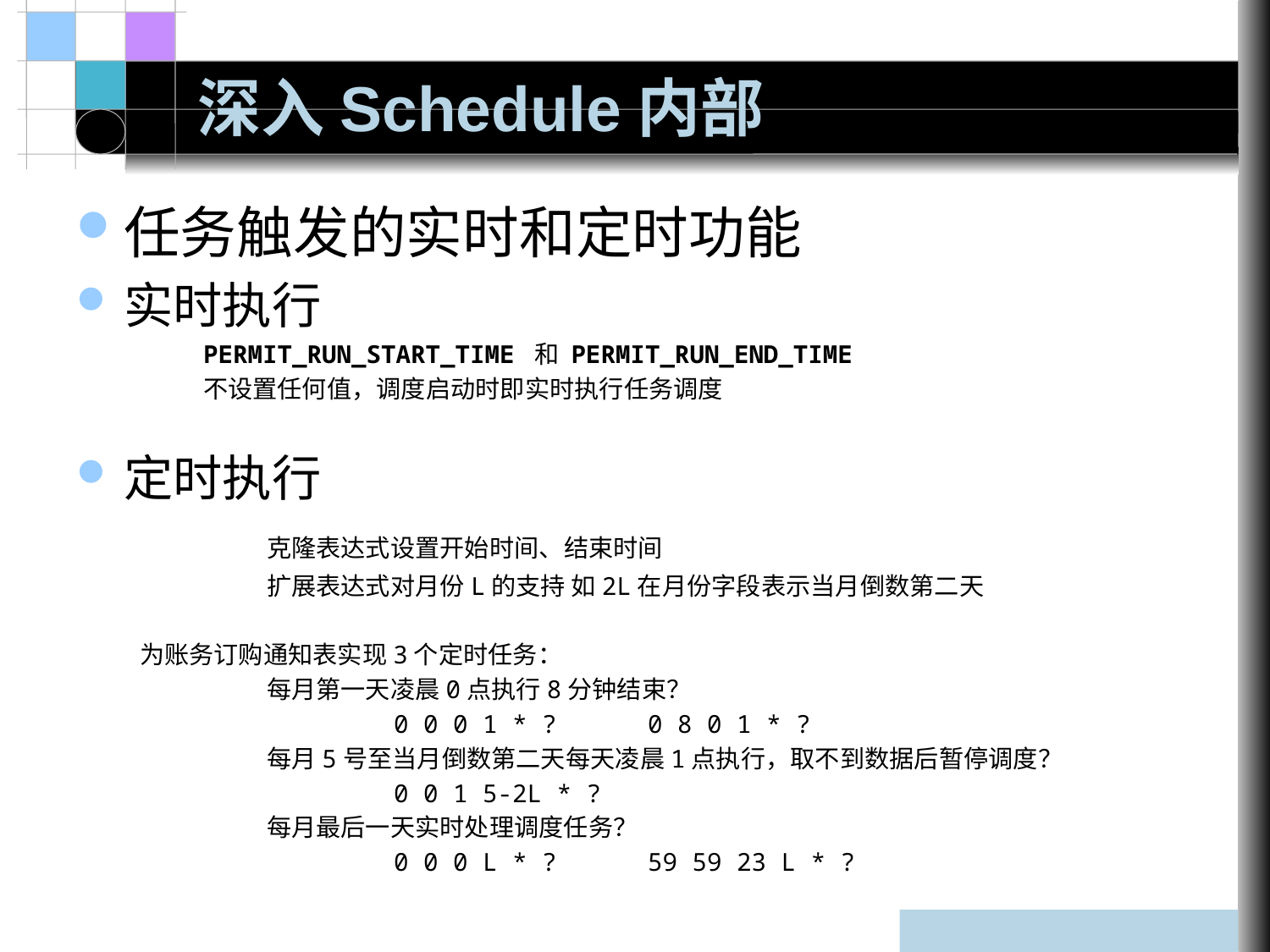

# 深入Schedule内部
任务触发的实时和定时功能
实时执行
	PERMIT_RUN_START_TIME 和 PERMIT_RUN_END_TIME
    	不设置任何值，调度启动时即实时执行任务调度

定时执行
	克隆表达式设置开始时间、结束时间
	扩展表达式对月份L的支持 如2L在月份字段表示当月倒数第二天

为账务订购通知表实现3个定时任务：
	每月第一天凌晨0点执行8分钟结束？
		0 0 0 1 * ?  	0 8 0 1 * ?
	每月5号至当月倒数第二天每天凌晨1点执行，取不到数据后暂停调度？
		0 0 1 5-2L * ?
	每月最后一天实时处理调度任务？
		0 0 0 L * ?	59 59 23 L * ?